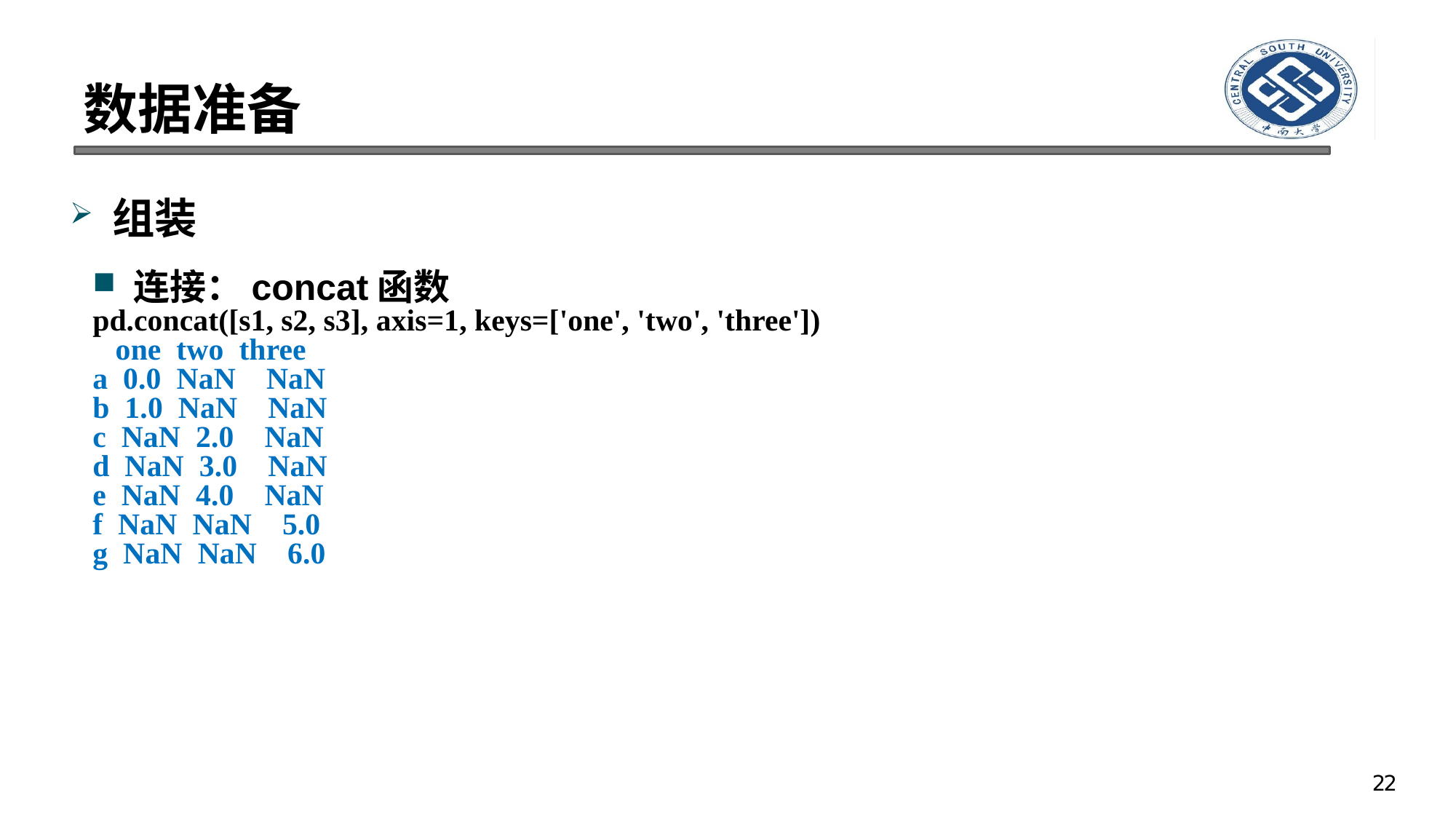

# 数据准备
组装
连接：concat函数
pd.concat([s1, s2, s3], axis=1, keys=['one', 'two', 'three'])
   one  two  three
a  0.0  NaN    NaN
b  1.0  NaN    NaN
c  NaN  2.0    NaN
d  NaN  3.0    NaN
e  NaN  4.0    NaN
f  NaN  NaN    5.0
g  NaN  NaN    6.0
22